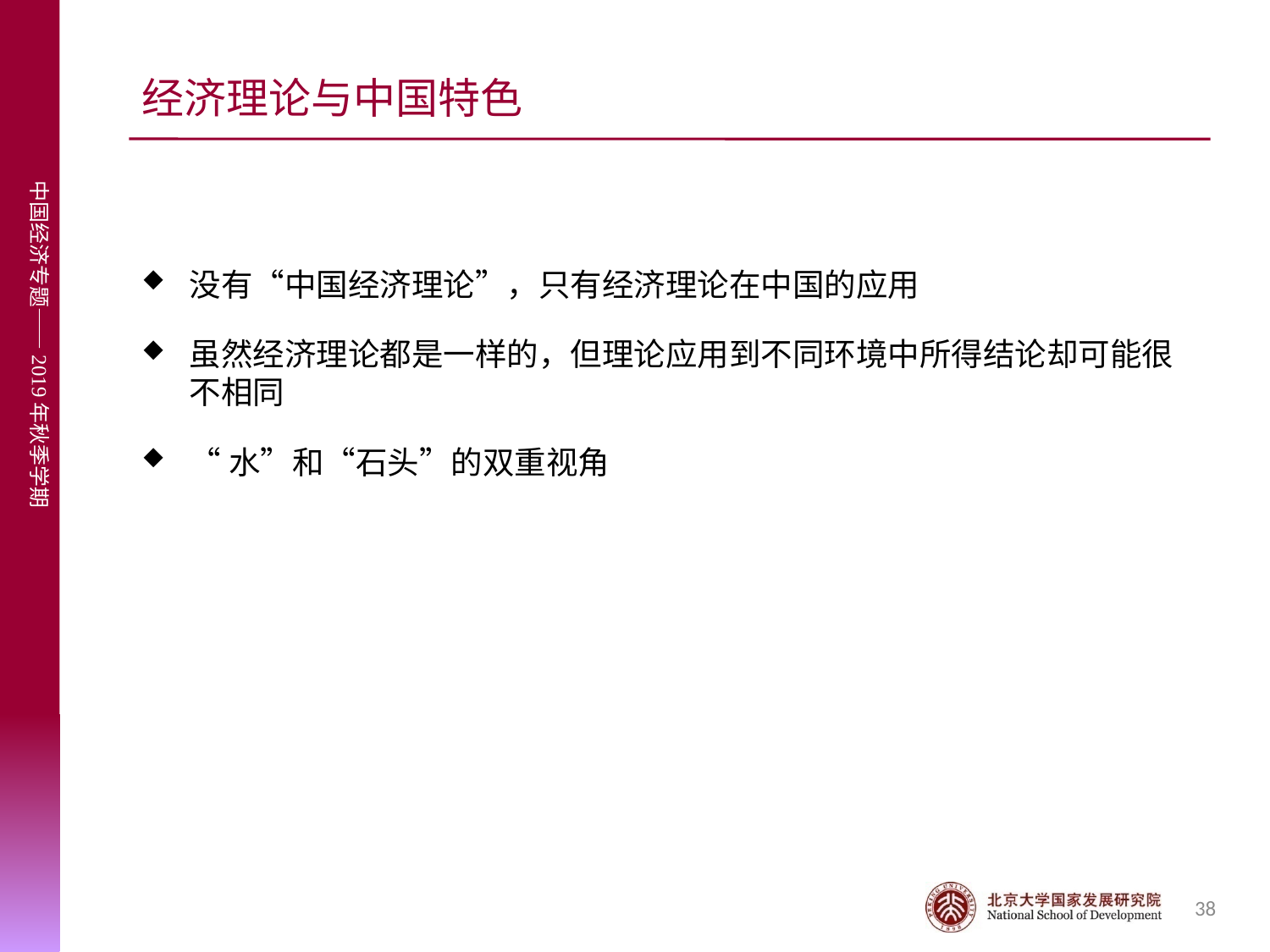

# 经济理论与中国特色

没有“中国经济理论”，只有经济理论在中国的应用
虽然经济理论都是一样的，但理论应用到不同环境中所得结论却可能很不相同
“水”和“石头”的双重视角
38